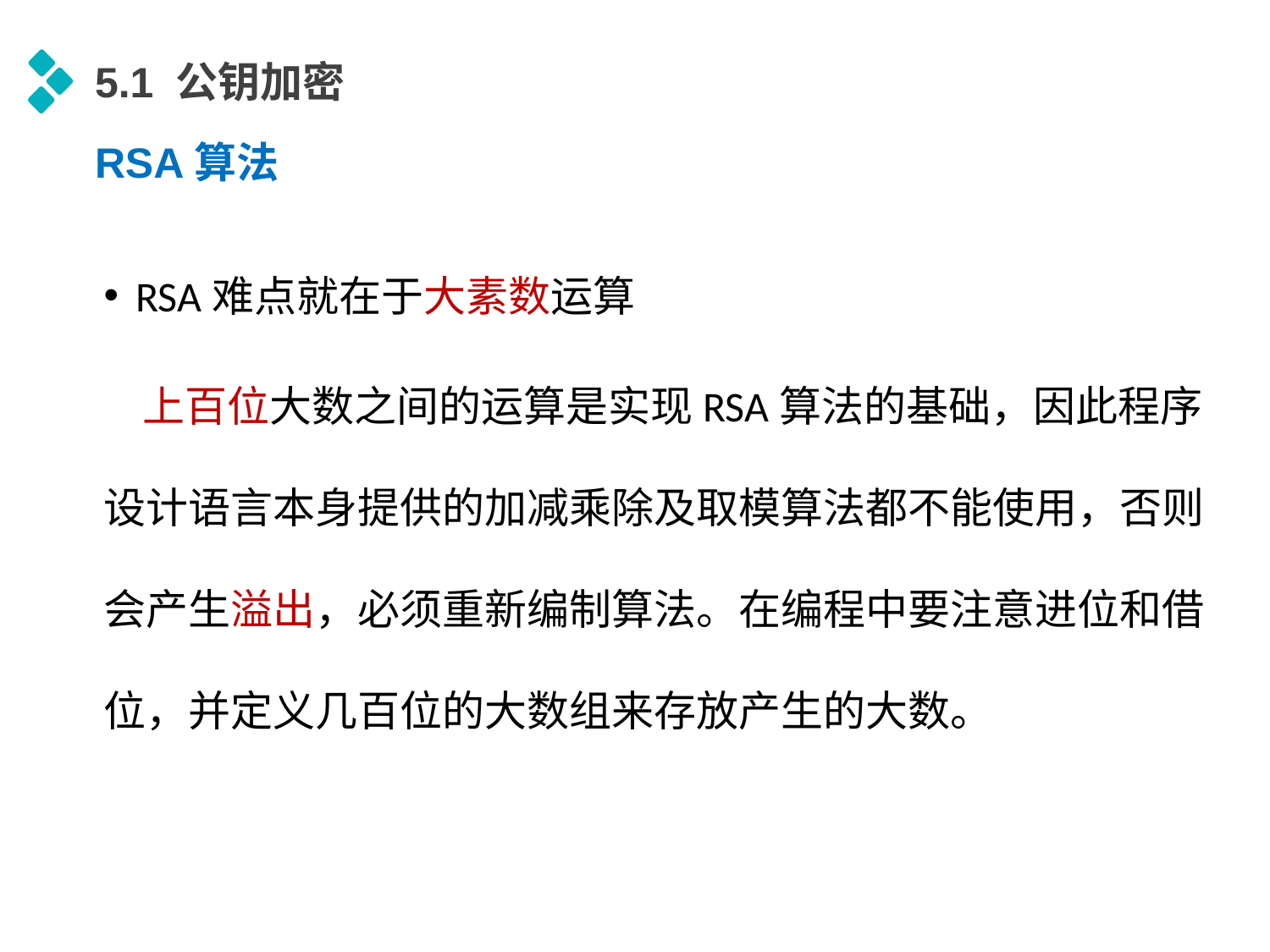

5.1 公钥加密

RSA算法
RSA难点就在于大素数运算
   上百位大数之间的运算是实现RSA算法的基础，因此程序设计语言本身提供的加减乘除及取模算法都不能使用，否则会产生溢出，必须重新编制算法。在编程中要注意进位和借位，并定义几百位的大数组来存放产生的大数。